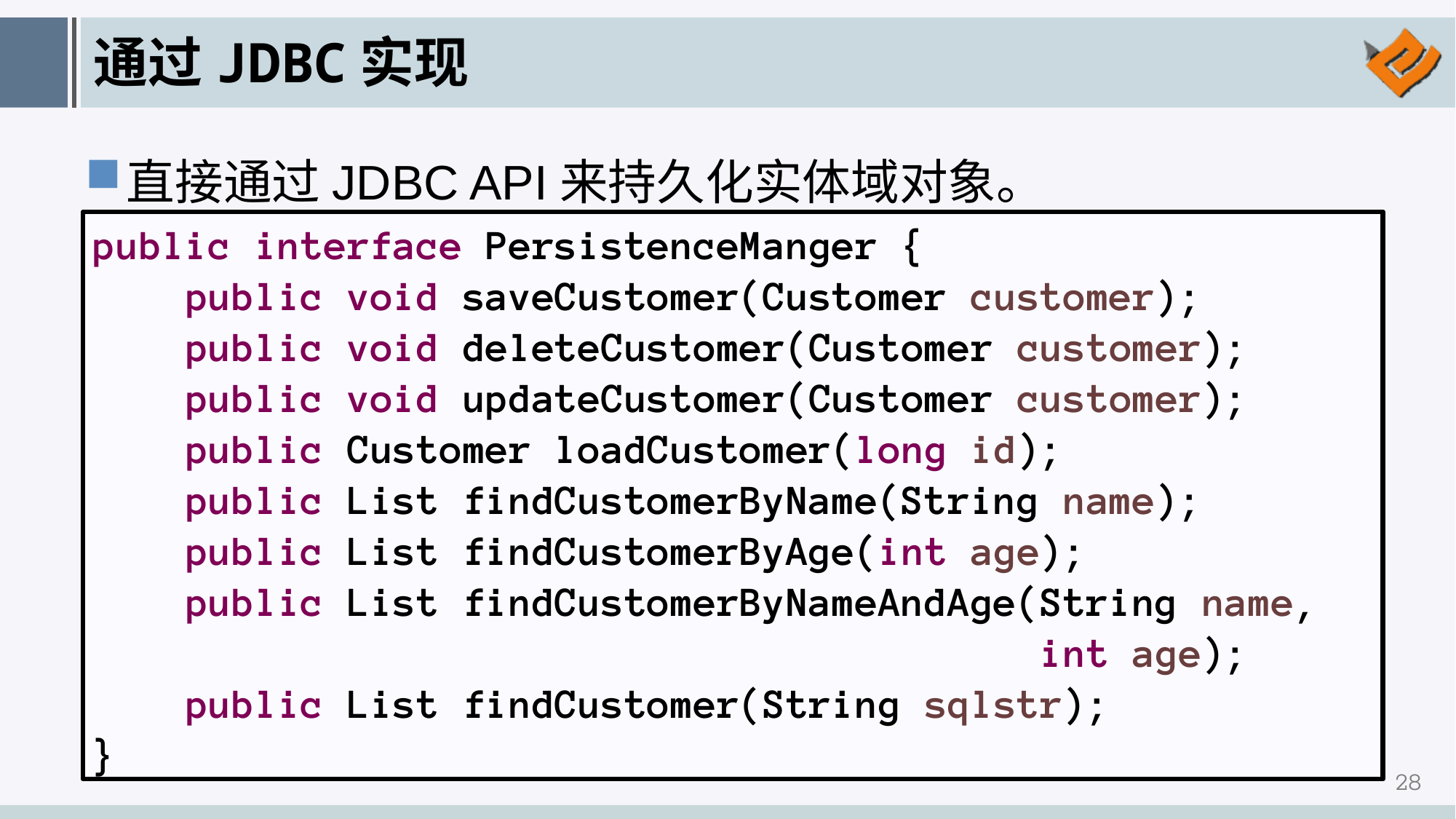

# 通过JDBC实现
直接通过JDBC API来持久化实体域对象。
public interface PersistenceManger {
    public void saveCustomer(Customer customer);
    public void deleteCustomer(Customer customer);
    public void updateCustomer(Customer customer);
    public Customer loadCustomer(long id);
    public List findCustomerByName(String name);
    public List findCustomerByAge(int age);
    public List findCustomerByNameAndAge(String name,
                                         int age);
    public List findCustomer(String sqlstr);
}